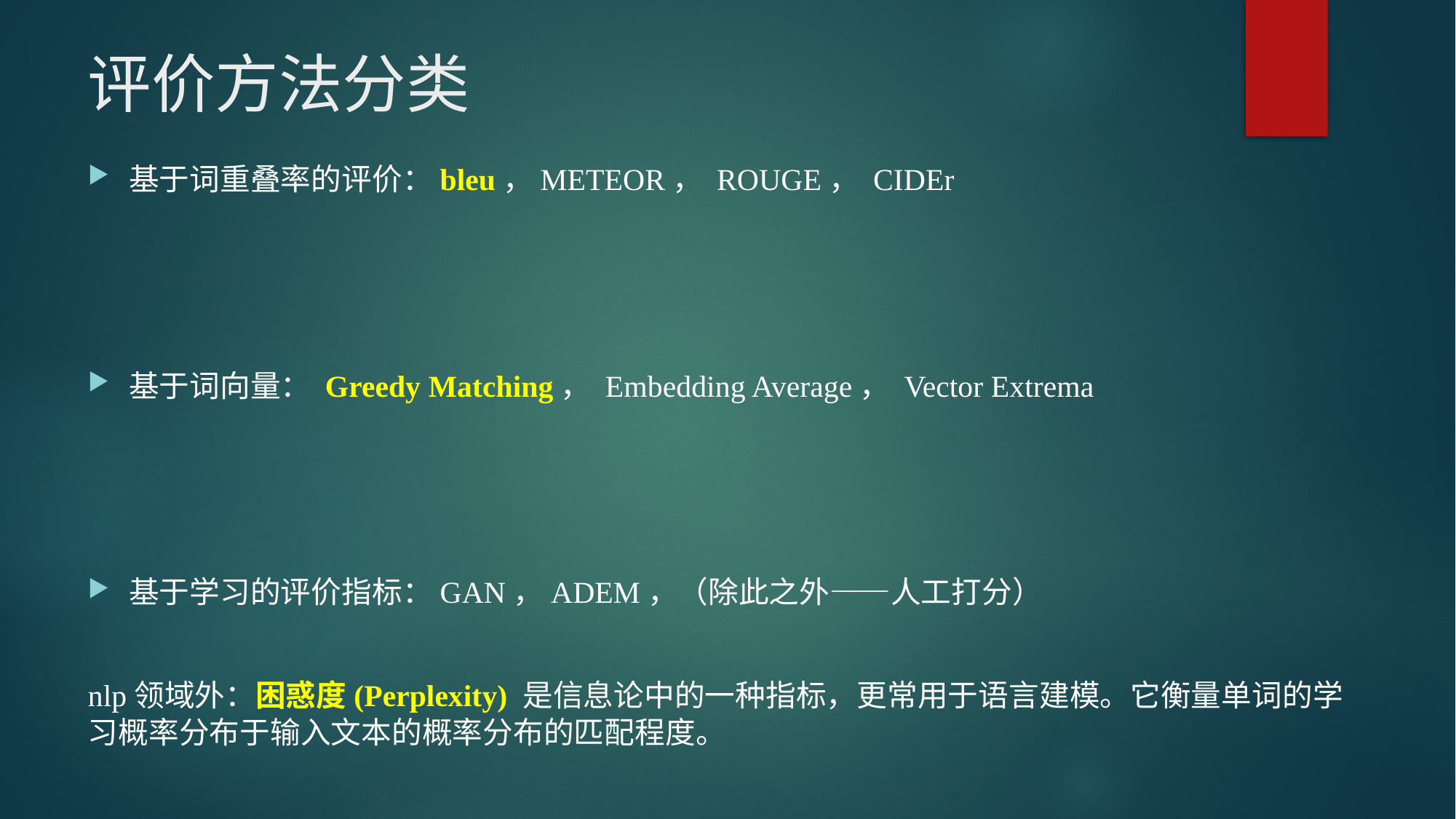

# 评价方法分类
基于词重叠率的评价：bleu，METEOR， ROUGE， CIDEr

基于词向量： Greedy Matching， Embedding Average， Vector Extrema

基于学习的评价指标：GAN，ADEM，（除此之外——人工打分）

nlp领域外：困惑度(Perplexity) 是信息论中的一种指标，更常用于语言建模。它衡量单词的学习概率分布于输入文本的概率分布的匹配程度。